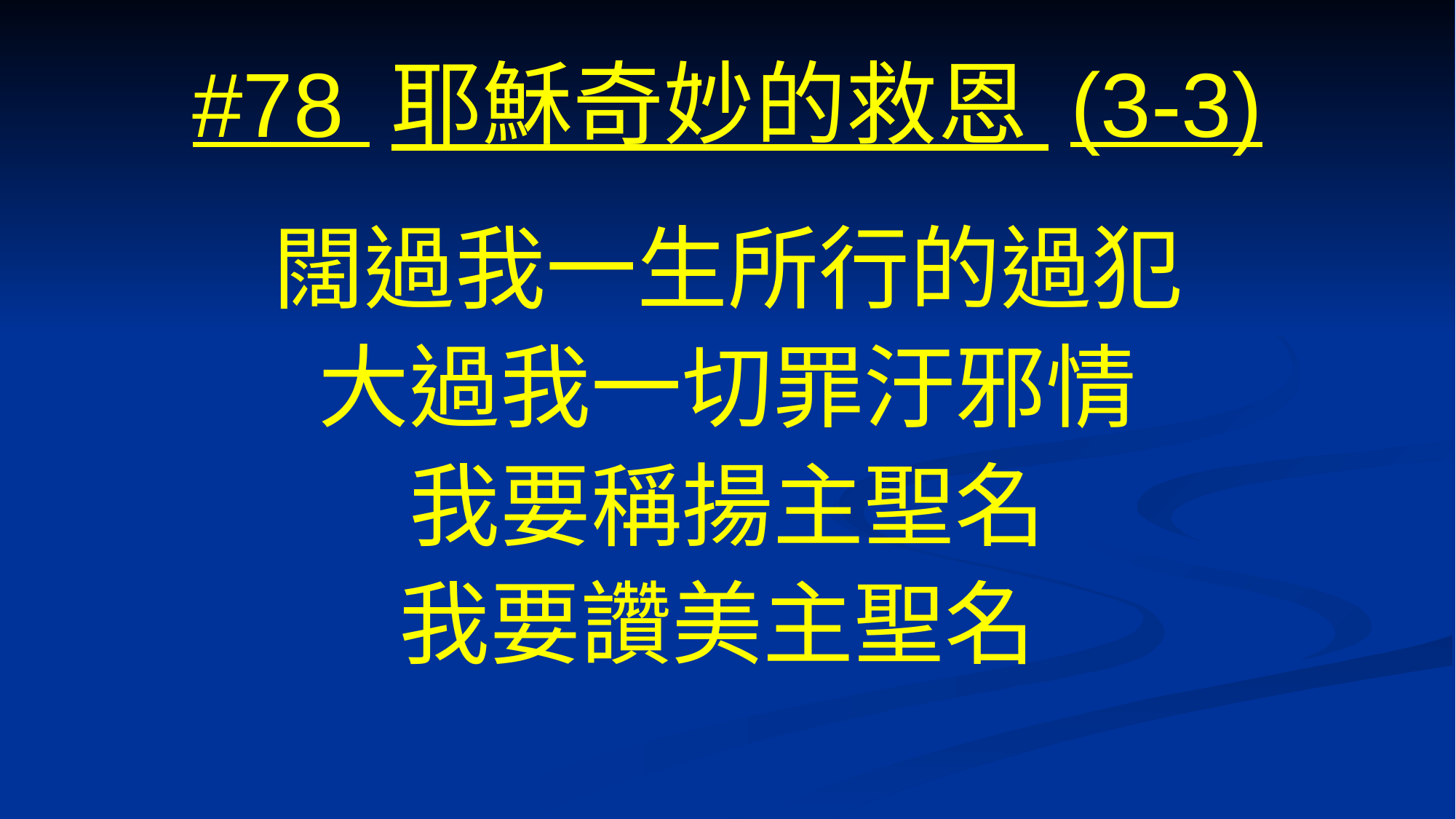

# #78 耶穌奇妙的救恩 (3-3)
闊過我一生所行的過犯
大過我一切罪汙邪情
我要稱揚主聖名
我要讚美主聖名